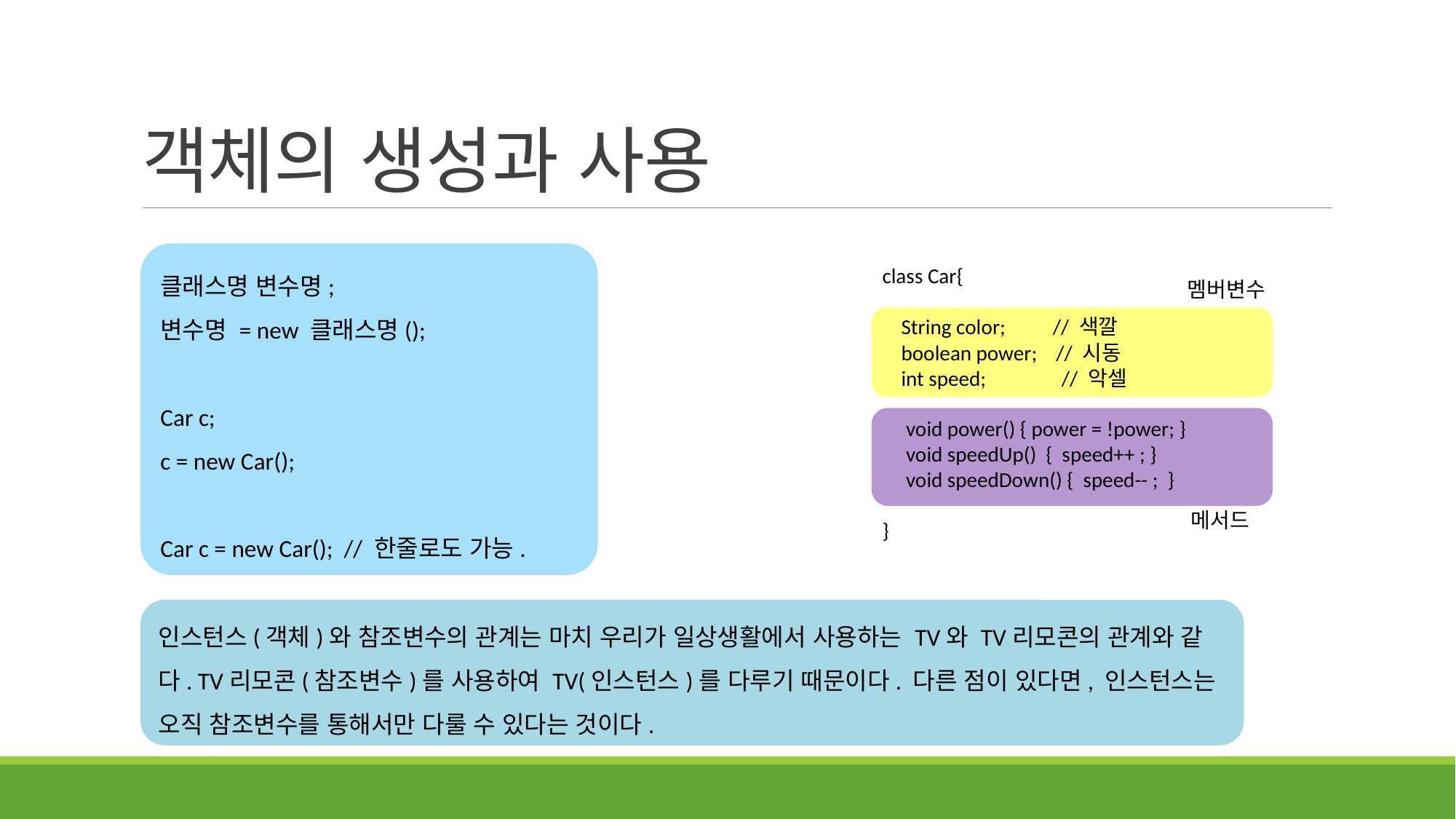

# 객체의 생성과 사용
클래스명 변수명;
변수명 = new 클래스명();

Car c;
c = new Car();

Car c = new Car();  // 한줄로도 가능.
class Car{

    String color;          // 색깔
    boolean power;    // 시동
    int speed;                // 악셀

     void power() { power = !power; }
     void speedUp()  {  speed++ ; }
     void speedDown() {  speed-- ;  }

}
멤버변수

메서드
인스턴스(객체)와 참조변수의 관계는 마치 우리가 일상생활에서 사용하는 TV와 TV리모콘의 관계와 같다. TV리모콘(참조변수)를 사용하여 TV(인스턴스)를 다루기 때문이다. 다른 점이 있다면, 인스턴스는 오직 참조변수를 통해서만 다룰 수 있다는 것이다.